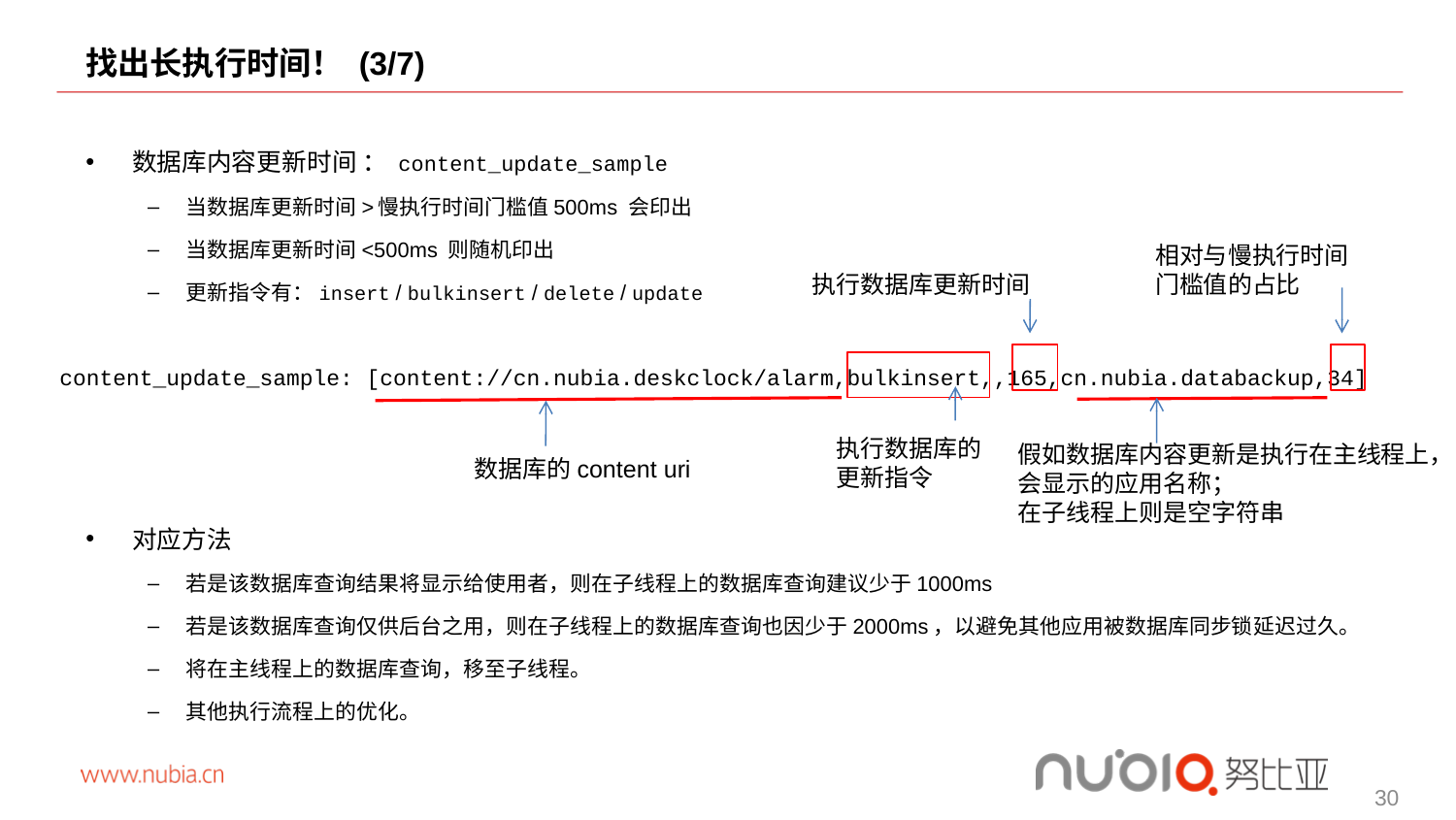

# 找出长执行时间！ (3/7)
数据库内容更新时间 ： content_update_sample
当数据库更新时间>慢执行时间门槛值500ms 会印出
当数据库更新时间<500ms 则随机印出
更新指令有：insert / bulkinsert / delete / update

对应方法
若是该数据库查询结果将显示给使用者，则在子线程上的数据库查询建议少于1000ms
若是该数据库查询仅供后台之用，则在子线程上的数据库查询也因少于2000ms，以避免其他应用被数据库同步锁延迟过久。
将在主线程上的数据库查询，移至子线程。
其他执行流程上的优化。

相对与慢执行时间
门槛值的占比
执行数据库更新时间

content_update_sample: [content://cn.nubia.deskclock/alarm,bulkinsert,,165,cn.nubia.databackup,34]
执行数据库的
更新指令
假如数据库内容更新是执行在主线程上，
会显示的应用名称；
在子线程上则是空字符串
数据库的content uri
30